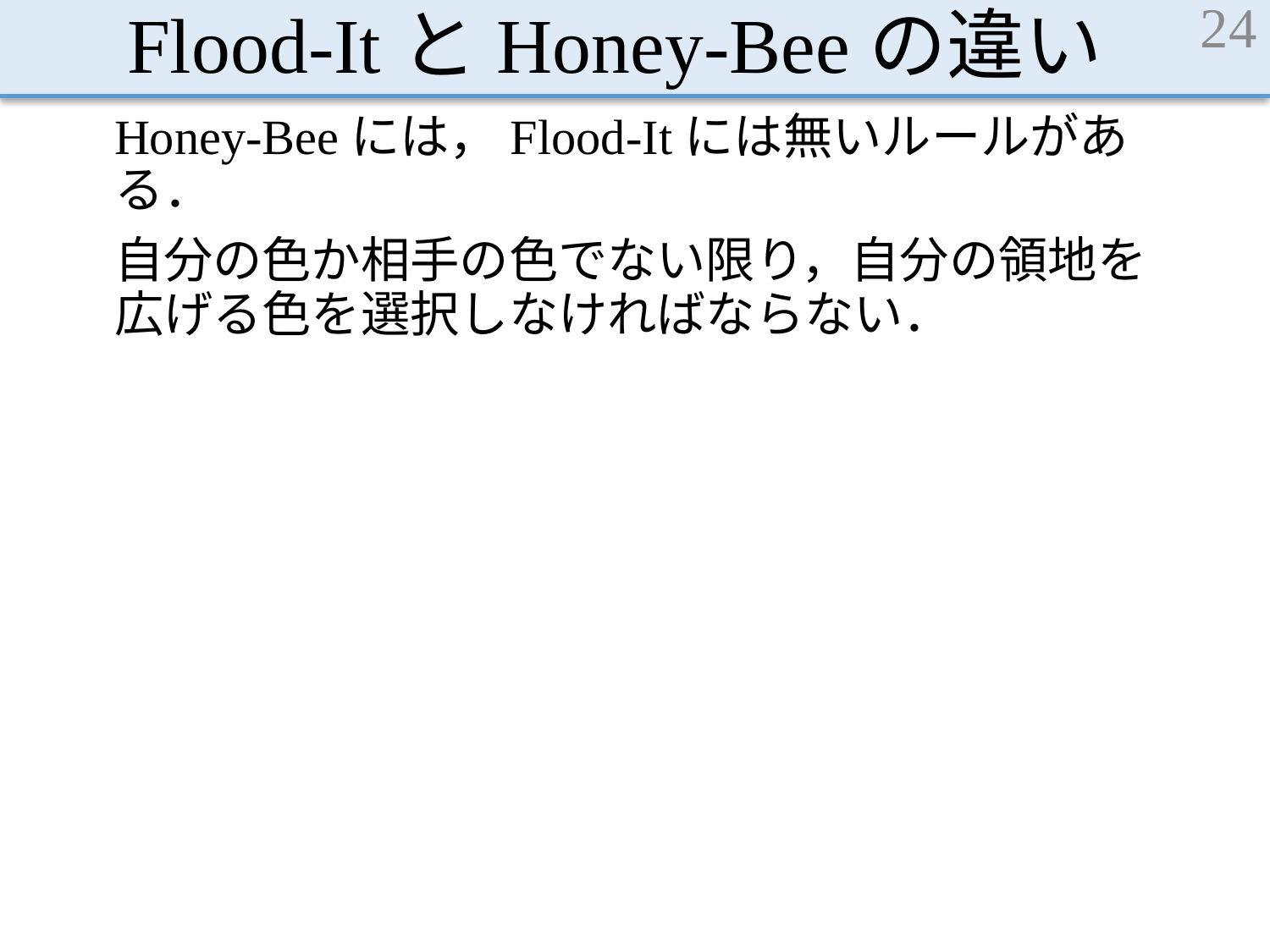

# Flood-ItとHoney-Beeの違い
24
Honey-Beeには，Flood-Itには無いルールがある．
自分の色か相手の色でない限り，自分の領地を広げる色を選択しなければならない．